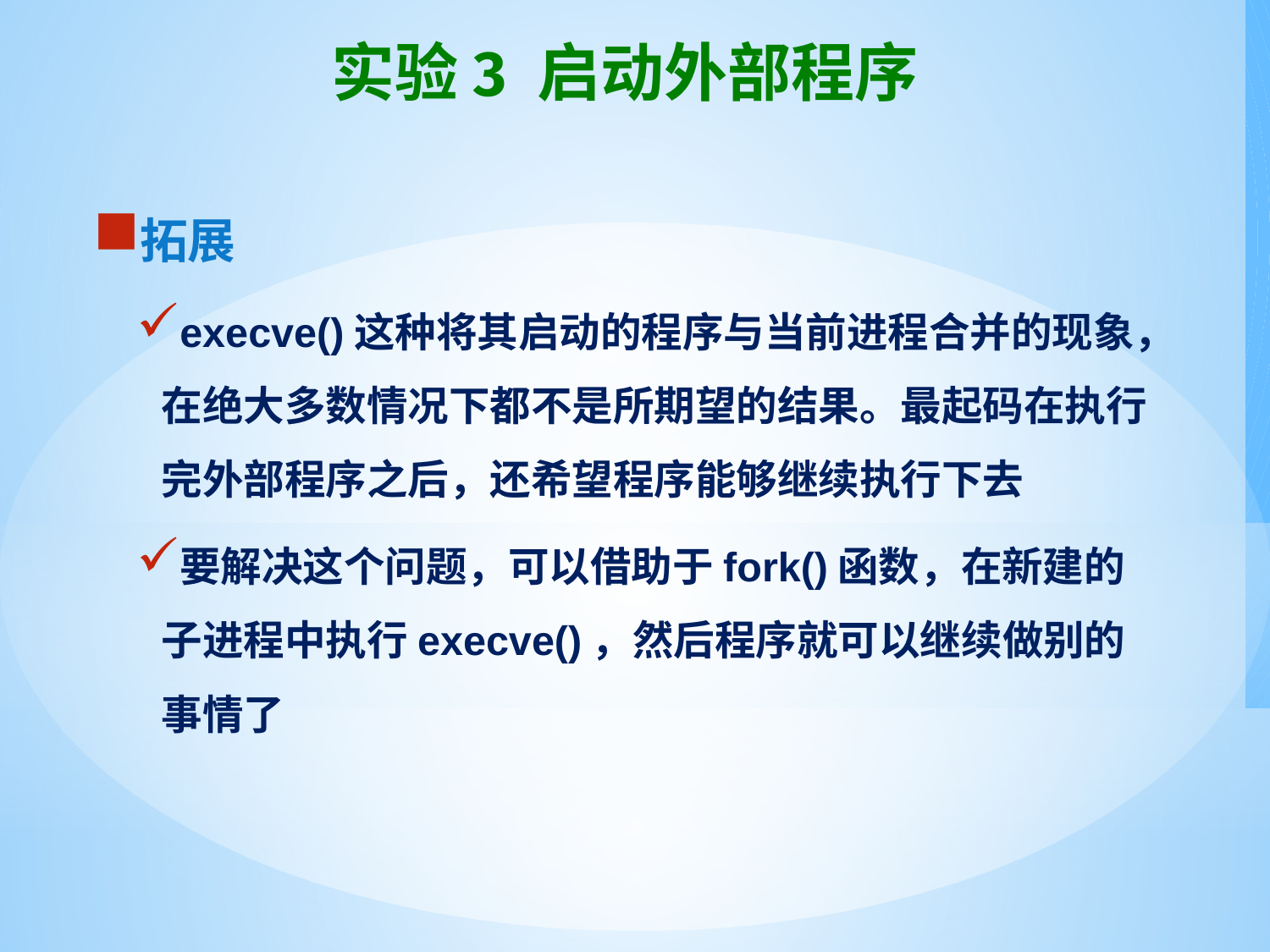

# 实验3 启动外部程序
拓展
execve()这种将其启动的程序与当前进程合并的现象，在绝大多数情况下都不是所期望的结果。最起码在执行完外部程序之后，还希望程序能够继续执行下去
要解决这个问题，可以借助于fork()函数，在新建的子进程中执行execve()，然后程序就可以继续做别的事情了